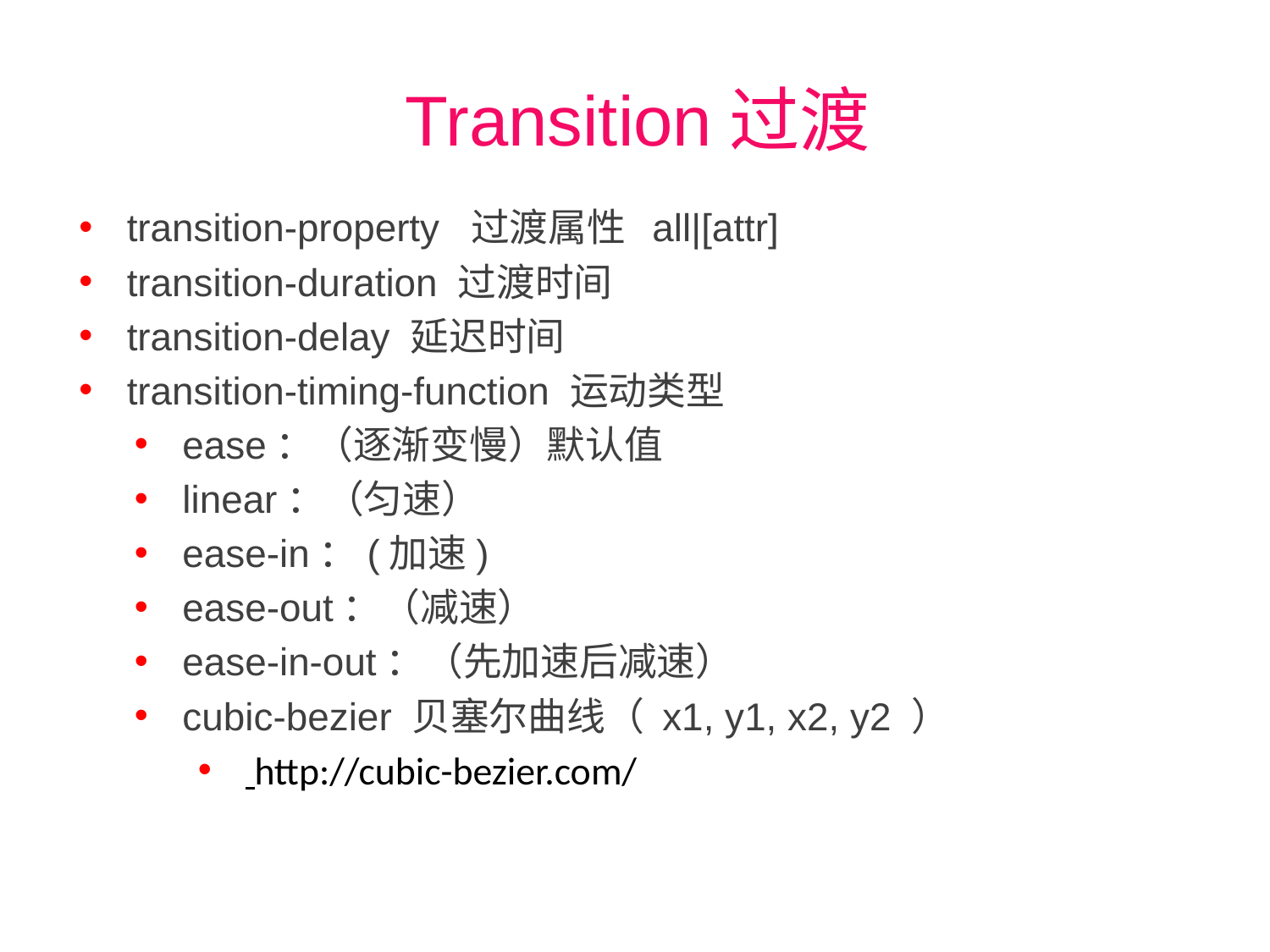

# Transition过渡
transition-property  过渡属性  all|[attr]
transition-duration 过渡时间
transition-delay 延迟时间
transition-timing-function 运动类型
ease：（逐渐变慢）默认值
linear：（匀速）
ease-in：(加速)
ease-out：（减速）
ease-in-out：（先加速后减速）
cubic-bezier 贝塞尔曲线（ x1, y1, x2, y2 ）
 http://cubic-bezier.com/